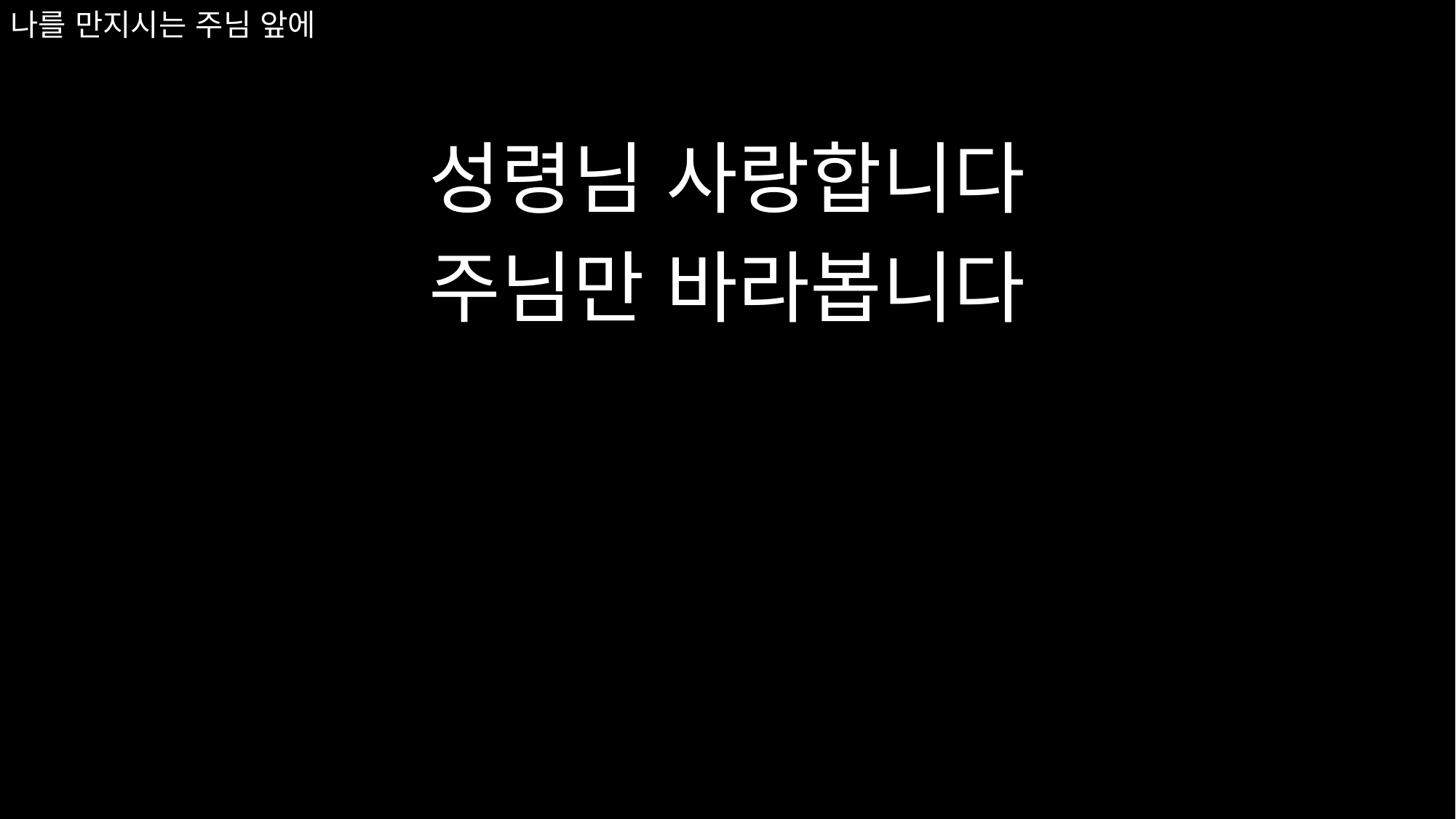

# 나를 만지시는 주님 앞에
성령님 사랑합니다
주님만 바라봅니다